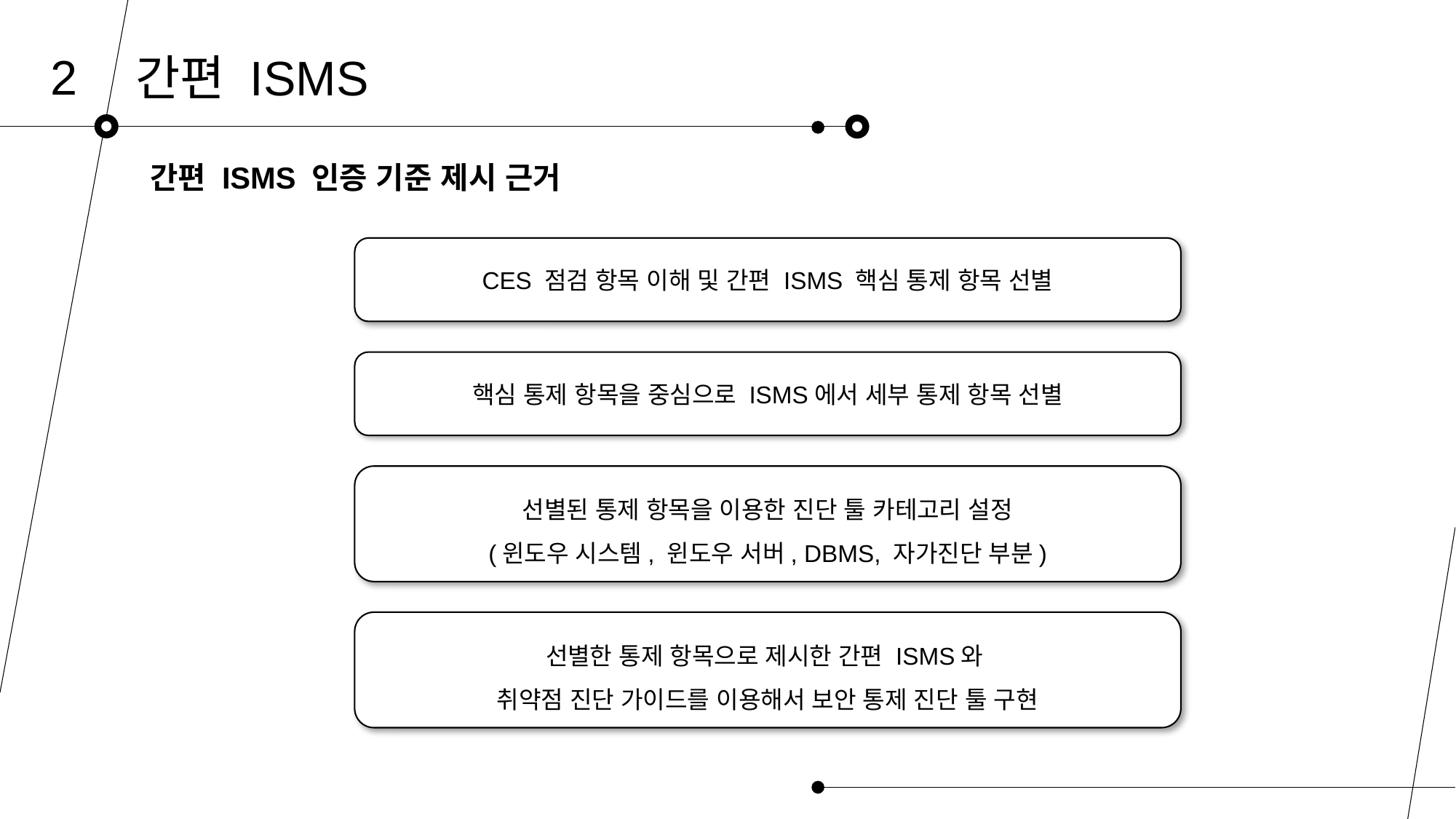

2
간편 ISMS
간편 ISMS 인증 기준 제시 근거
CES 점검 항목 이해 및 간편 ISMS 핵심 통제 항목 선별
핵심 통제 항목을 중심으로 ISMS에서 세부 통제 항목 선별
선별된 통제 항목을 이용한 진단 툴 카테고리 설정
(윈도우 시스템, 윈도우 서버, DBMS, 자가진단 부분)

선별한 통제 항목으로 제시한 간편 ISMS와
취약점 진단 가이드를 이용해서 보안 통제 진단 툴 구현